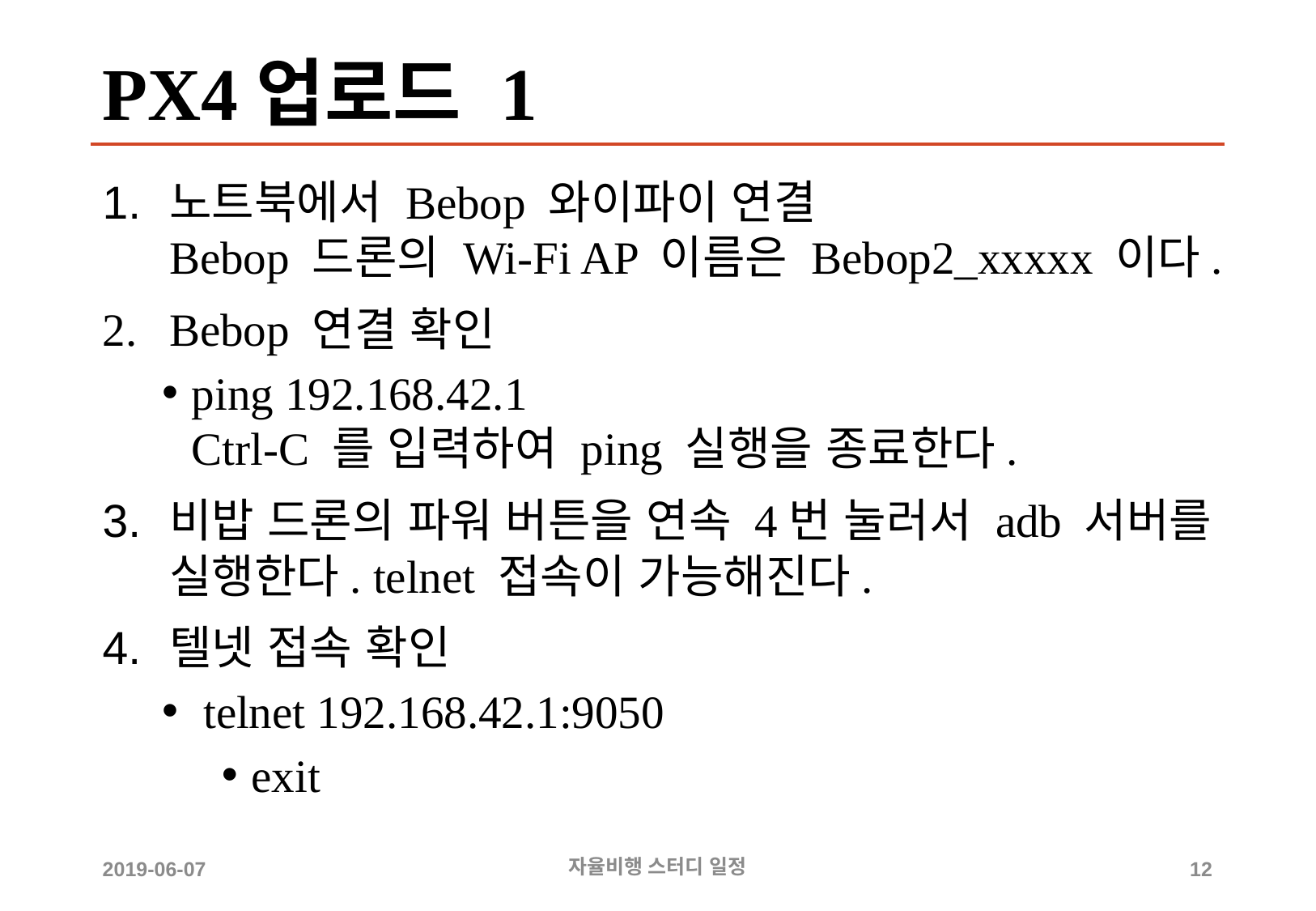

# PX4업로드 1
노트북에서 Bebop 와이파이 연결
Bebop 드론의 Wi-Fi AP 이름은 Bebop2_xxxxx 이다.
Bebop 연결 확인
ping 192.168.42.1
Ctrl-C 를 입력하여 ping 실행을 종료한다.
비밥 드론의 파워 버튼을 연속 4번 눌러서 adb 서버를 실행한다. telnet 접속이 가능해진다.
텔넷 접속 확인
 telnet 192.168.42.1:9050
exit
2019-06-07
자율비행 스터디 일정
12